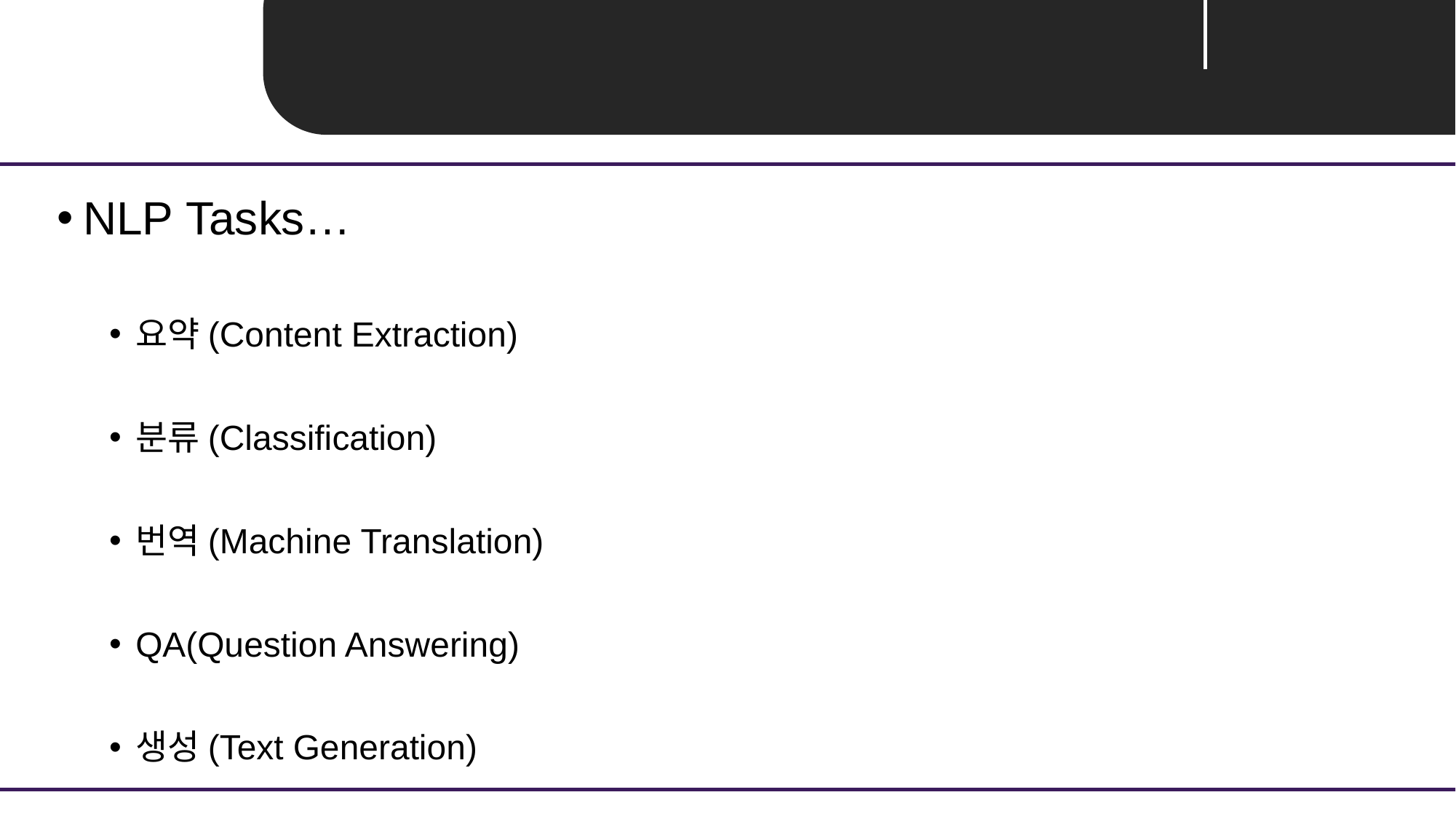

Unit  01 ㅣ  자연어처리 개요
NLP Tasks…

요약(Content Extraction)

분류(Classification)

번역(Machine Translation)

QA(Question Answering)

생성(Text Generation)